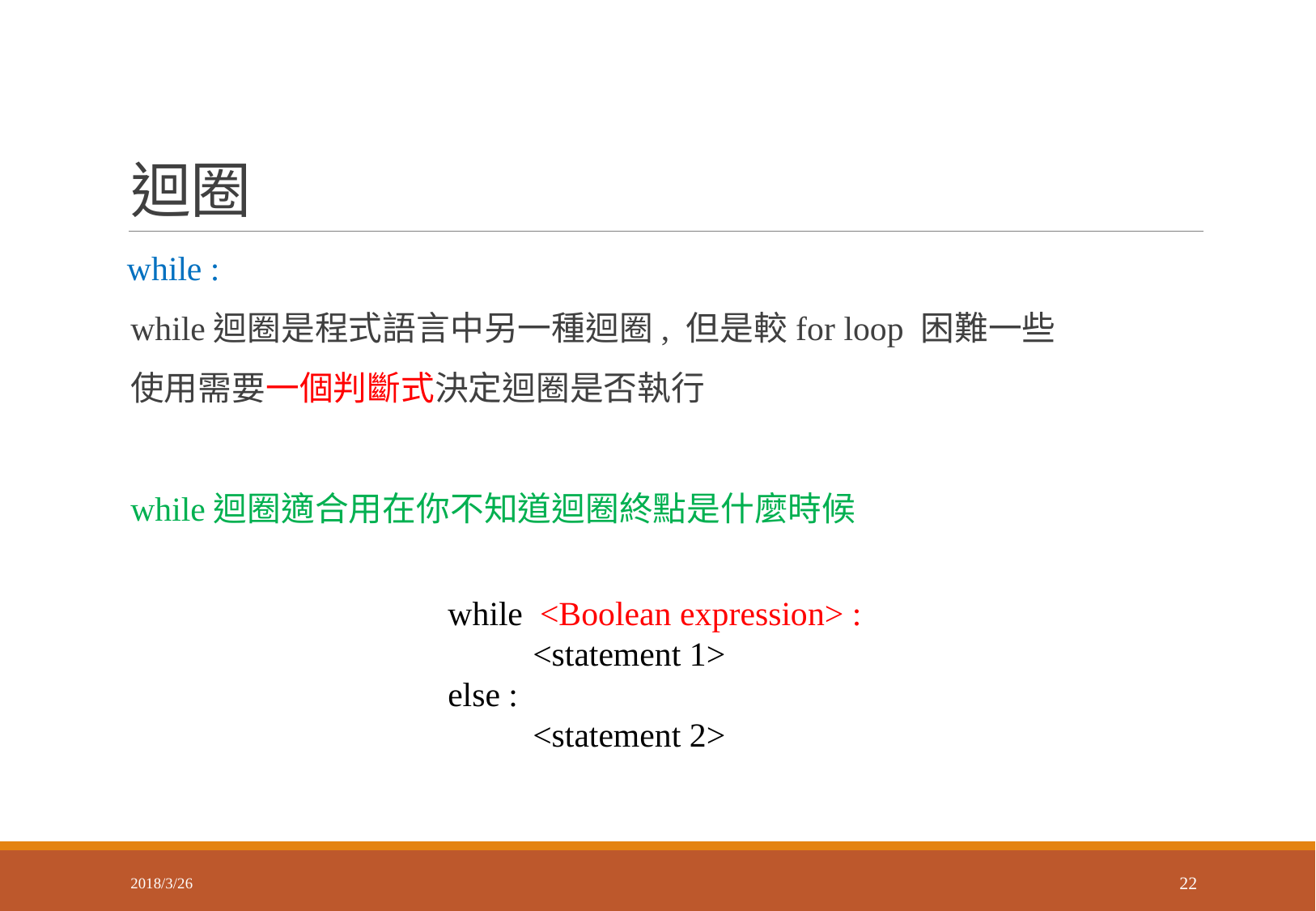

# 迴圈
 while :
while迴圈是程式語言中另一種迴圈, 但是較for loop 困難一些
使用需要一個判斷式決定迴圈是否執行

while迴圈適合用在你不知道迴圈終點是什麼時候

while  <Boolean expression> :
          <statement 1>
else :
          <statement 2>
2018/3/26
22